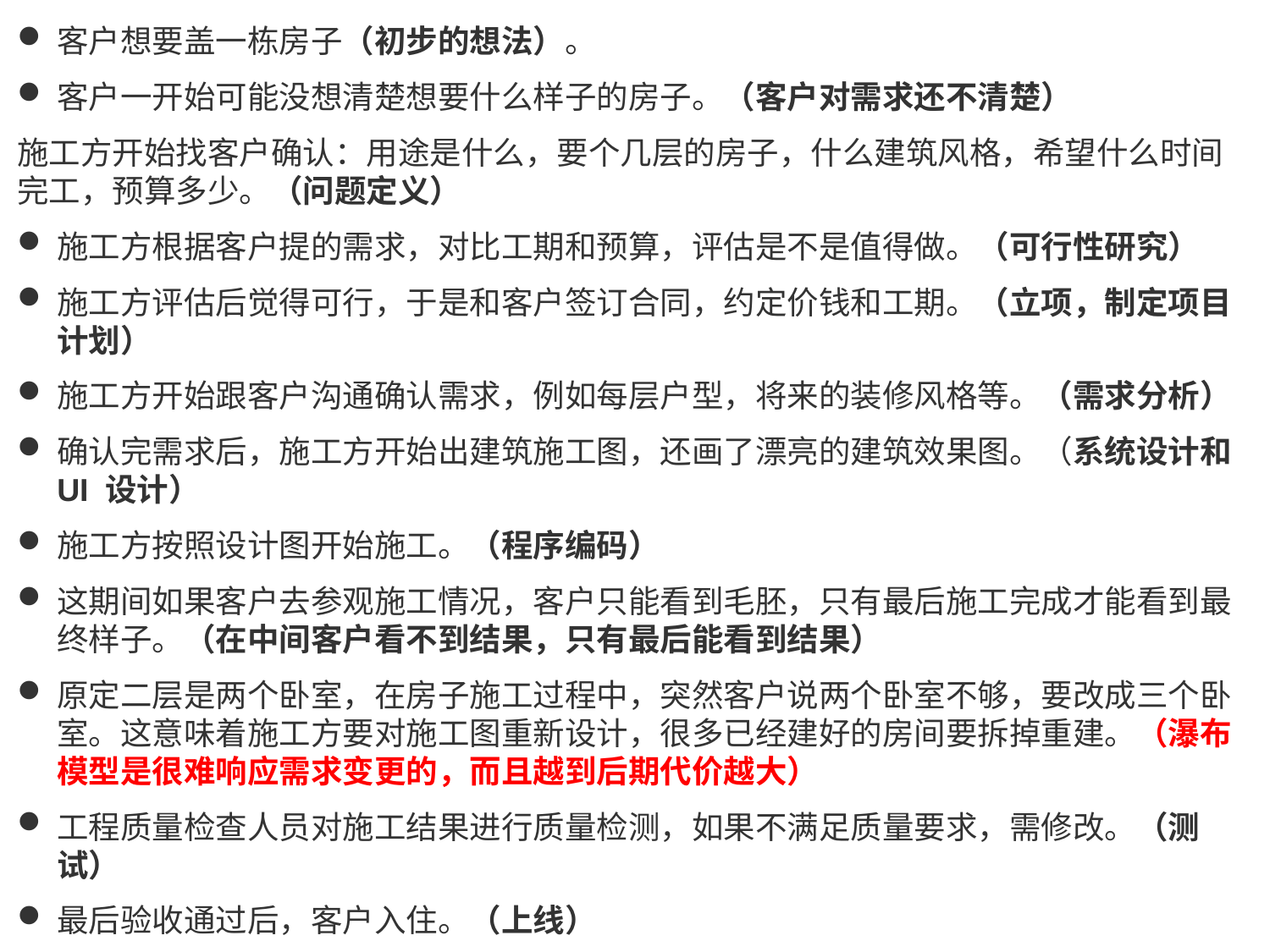

客户想要盖一栋房子（初步的想法）。
客户一开始可能没想清楚想要什么样子的房子。（客户对需求还不清楚）
施工方开始找客户确认：用途是什么，要个几层的房子，什么建筑风格，希望什么时间完工，预算多少。（问题定义）
施工方根据客户提的需求，对比工期和预算，评估是不是值得做。（可行性研究）
施工方评估后觉得可行，于是和客户签订合同，约定价钱和工期。（立项，制定项目计划）
施工方开始跟客户沟通确认需求，例如每层户型，将来的装修风格等。（需求分析）
确认完需求后，施工方开始出建筑施工图，还画了漂亮的建筑效果图。（系统设计和 UI 设计）
施工方按照设计图开始施工。（程序编码）
这期间如果客户去参观施工情况，客户只能看到毛胚，只有最后施工完成才能看到最终样子。（在中间客户看不到结果，只有最后能看到结果）
原定二层是两个卧室，在房子施工过程中，突然客户说两个卧室不够，要改成三个卧室。这意味着施工方要对施工图重新设计，很多已经建好的房间要拆掉重建。（瀑布模型是很难响应需求变更的，而且越到后期代价越大）
工程质量检查人员对施工结果进行质量检测，如果不满足质量要求，需修改。（测试）
最后验收通过后，客户入住。（上线）